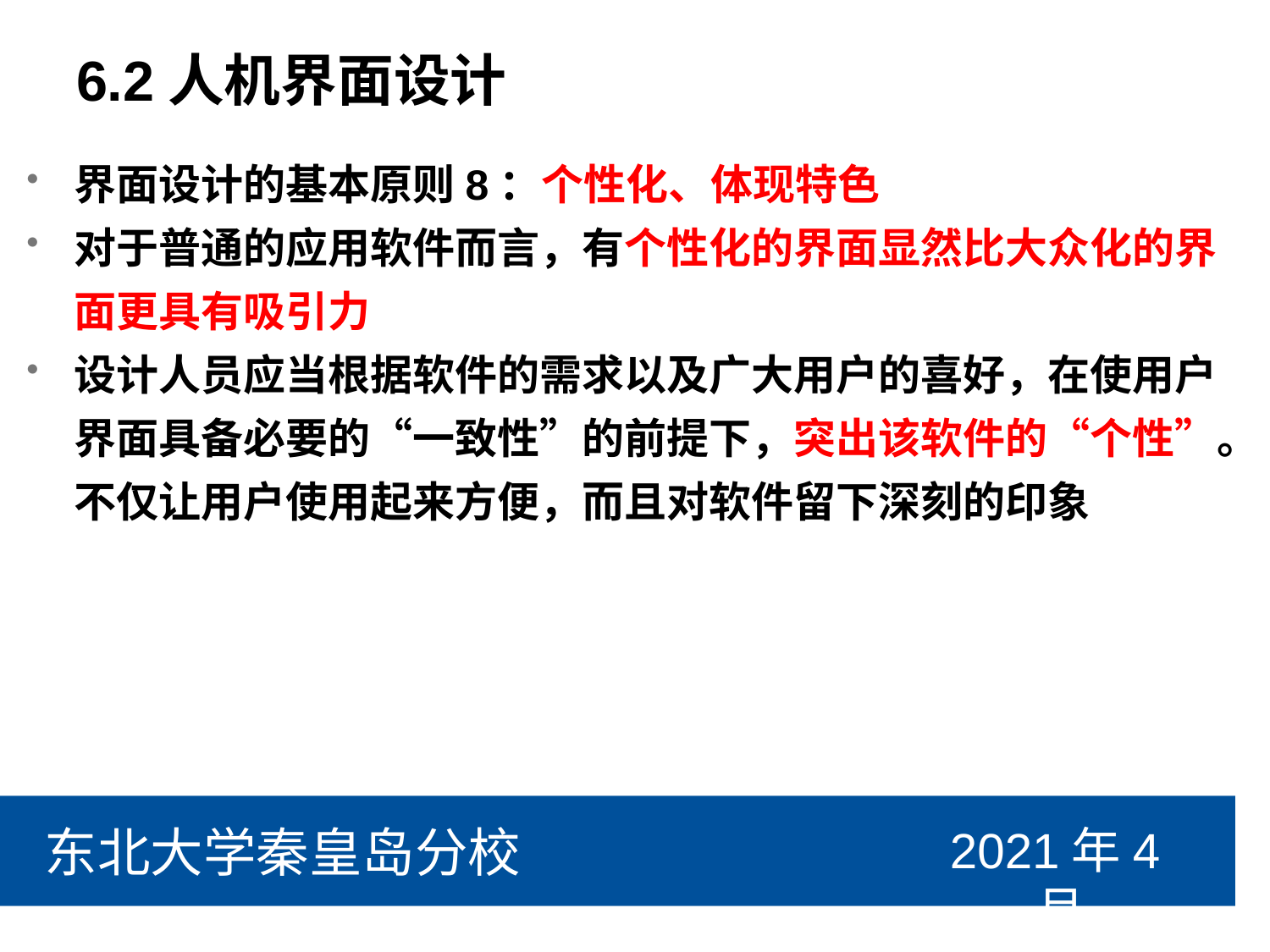

# 6.2人机界面设计
界面设计的基本原则8：个性化、体现特色
对于普通的应用软件而言，有个性化的界面显然比大众化的界面更具有吸引力
设计人员应当根据软件的需求以及广大用户的喜好，在使用户界面具备必要的“一致性”的前提下，突出该软件的“个性”。不仅让用户使用起来方便，而且对软件留下深刻的印象